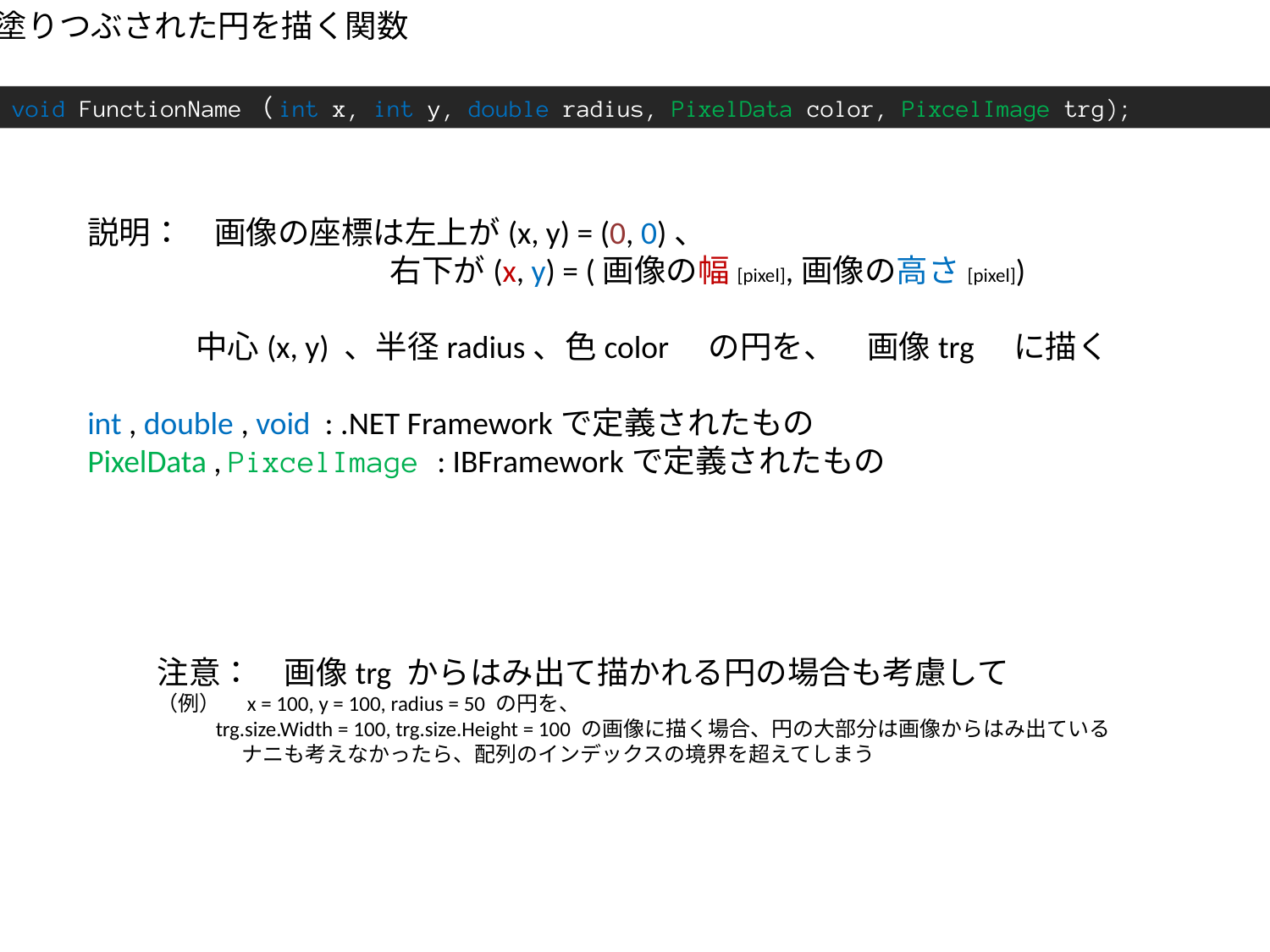

塗りつぶされた円を描く関数
void FunctionName（int x, int y, double radius, PixelData color, PixcelImage trg);
説明：　画像の座標は左上が(x, y) = (0, 0)、
                                         右下が(x, y) = (画像の幅[pixel],画像の高さ[pixel])

              中心(x, y) 、半径radius、色color　の円を、　画像trg　に描く

int , double , void  : .NET Frameworkで定義されたもの
PixelData , PixcelImage : IBFrameworkで定義されたもの
注意：　画像trg からはみ出て描かれる円の場合も考慮して
（例）　x = 100, y = 100, radius = 50 の円を、
            trg.size.Width = 100, trg.size.Height = 100 の画像に描く場合、円の大部分は画像からはみ出ている
　　　　ナニも考えなかったら、配列のインデックスの境界を超えてしまう